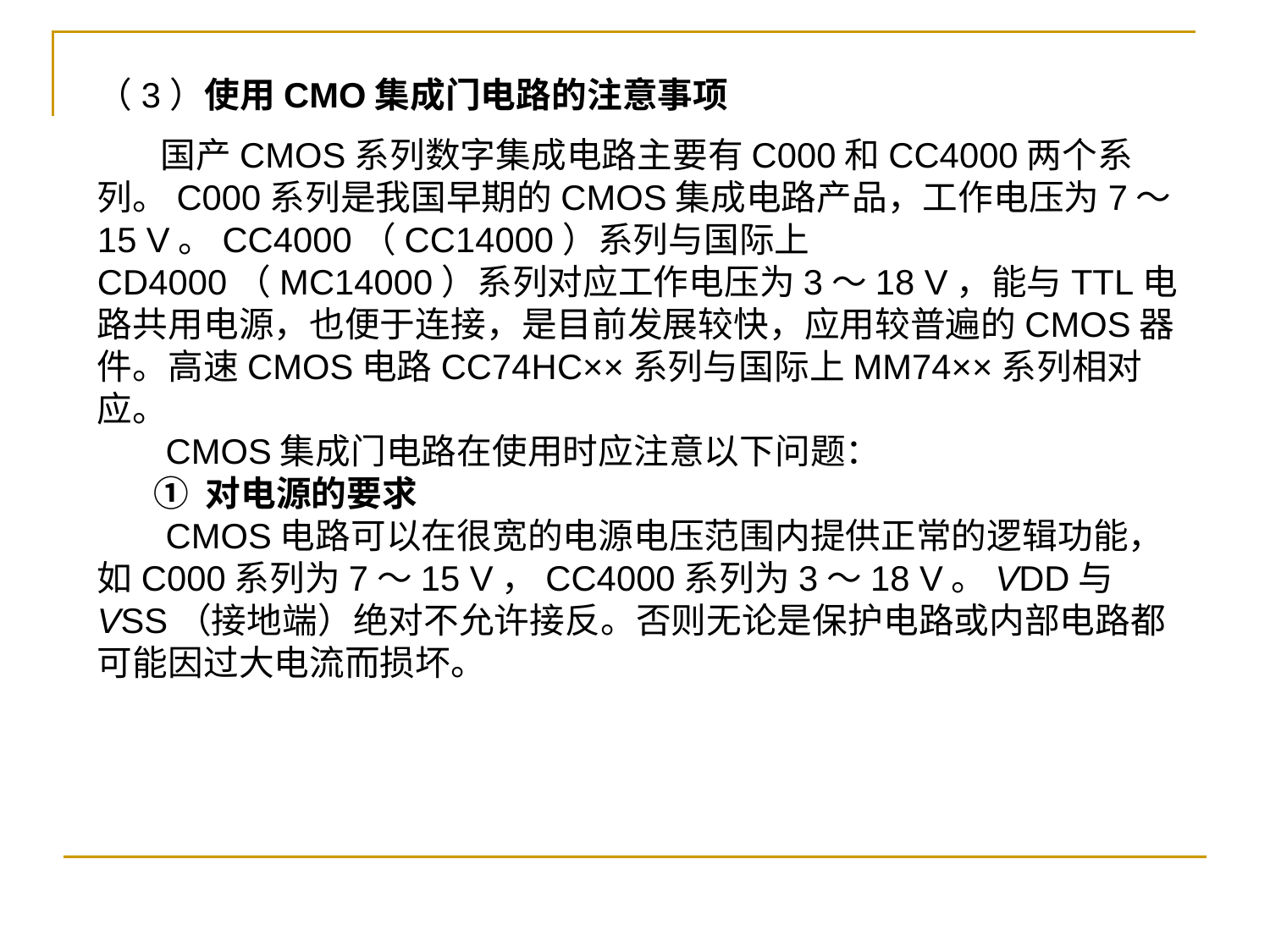

（3）使用CMO集成门电路的注意事项
       国产CMOS系列数字集成电路主要有C000和CC4000两个系列。C000系列是我国早期的CMOS集成电路产品，工作电压为7～15 V。CC4000（CC14000）系列与国际上CD4000（MC14000）系列对应工作电压为3～18 V，能与TTL电路共用电源，也便于连接，是目前发展较快，应用较普遍的CMOS器件。高速CMOS电路CC74HC××系列与国际上MM74××系列相对应。
       CMOS集成门电路在使用时应注意以下问题：
       ① 对电源的要求
       CMOS电路可以在很宽的电源电压范围内提供正常的逻辑功能，如C000系列为7～15 V，CC4000系列为3～18 V。VDD与VSS（接地端）绝对不允许接反。否则无论是保护电路或内部电路都可能因过大电流而损坏。